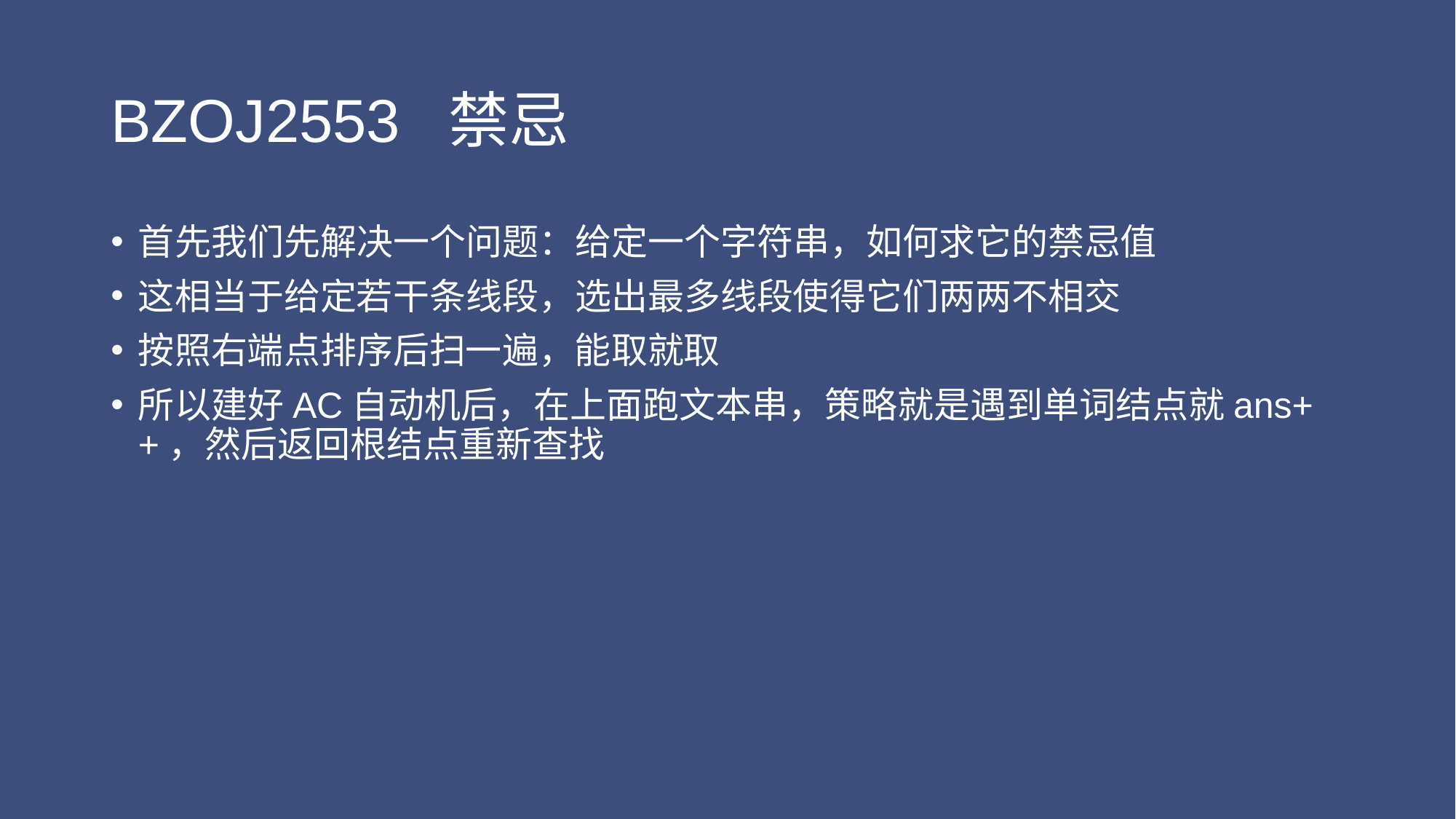

# BZOJ2553  禁忌
首先我们先解决一个问题：给定一个字符串，如何求它的禁忌值
这相当于给定若干条线段，选出最多线段使得它们两两不相交
按照右端点排序后扫一遍，能取就取
所以建好AC自动机后，在上面跑文本串，策略就是遇到单词结点就ans++，然后返回根结点重新查找